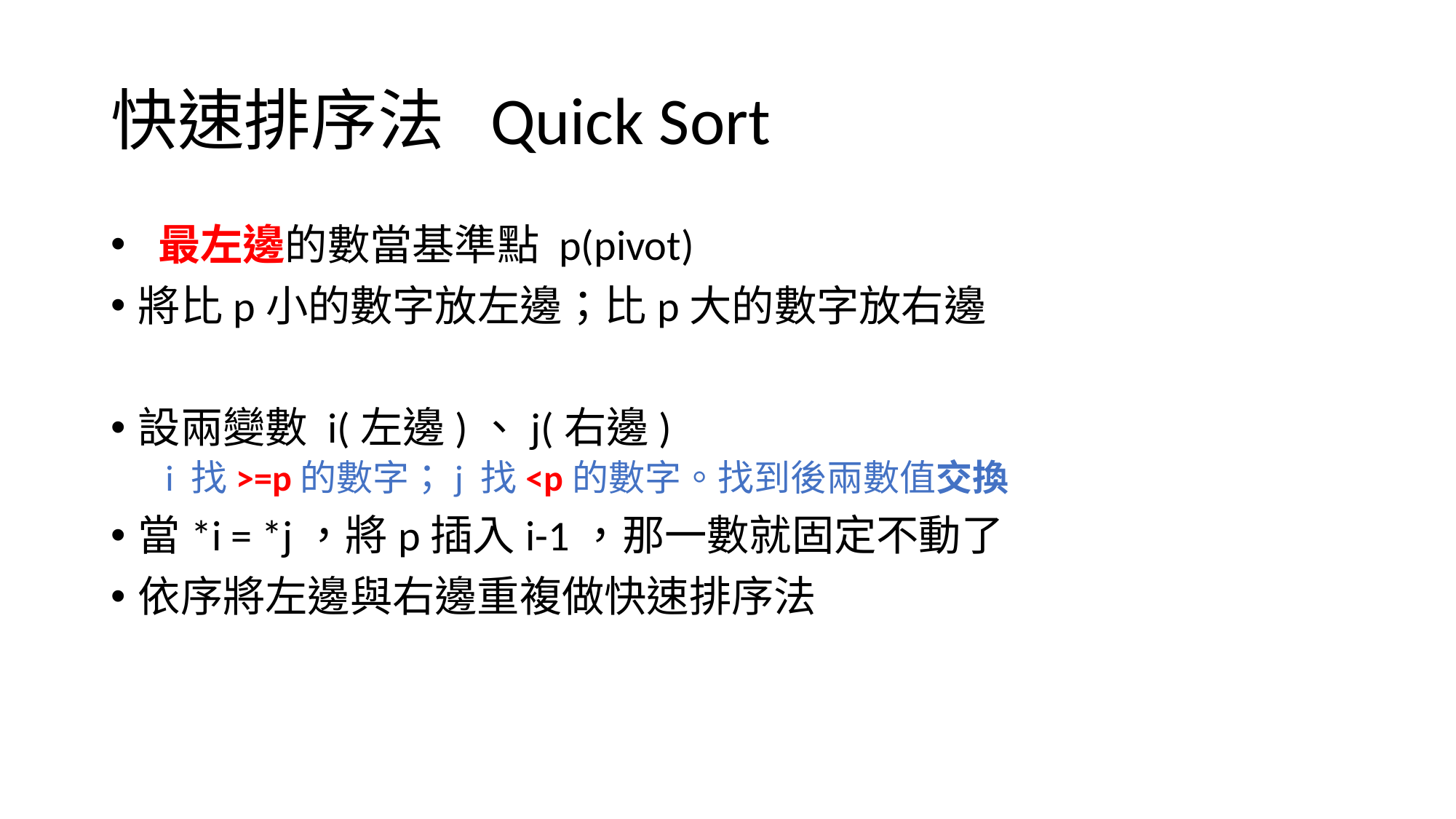

# 快速排序法  Quick Sort
 最左邊的數當基準點 p(pivot)
將比p小的數字放左邊；比p大的數字放右邊

設兩變數 i(左邊)、j(右邊)
i 找>=p的數字；j 找<p的數字。找到後兩數值交換
當*i = *j，將p插入i-1，那一數就固定不動了
依序將左邊與右邊重複做快速排序法